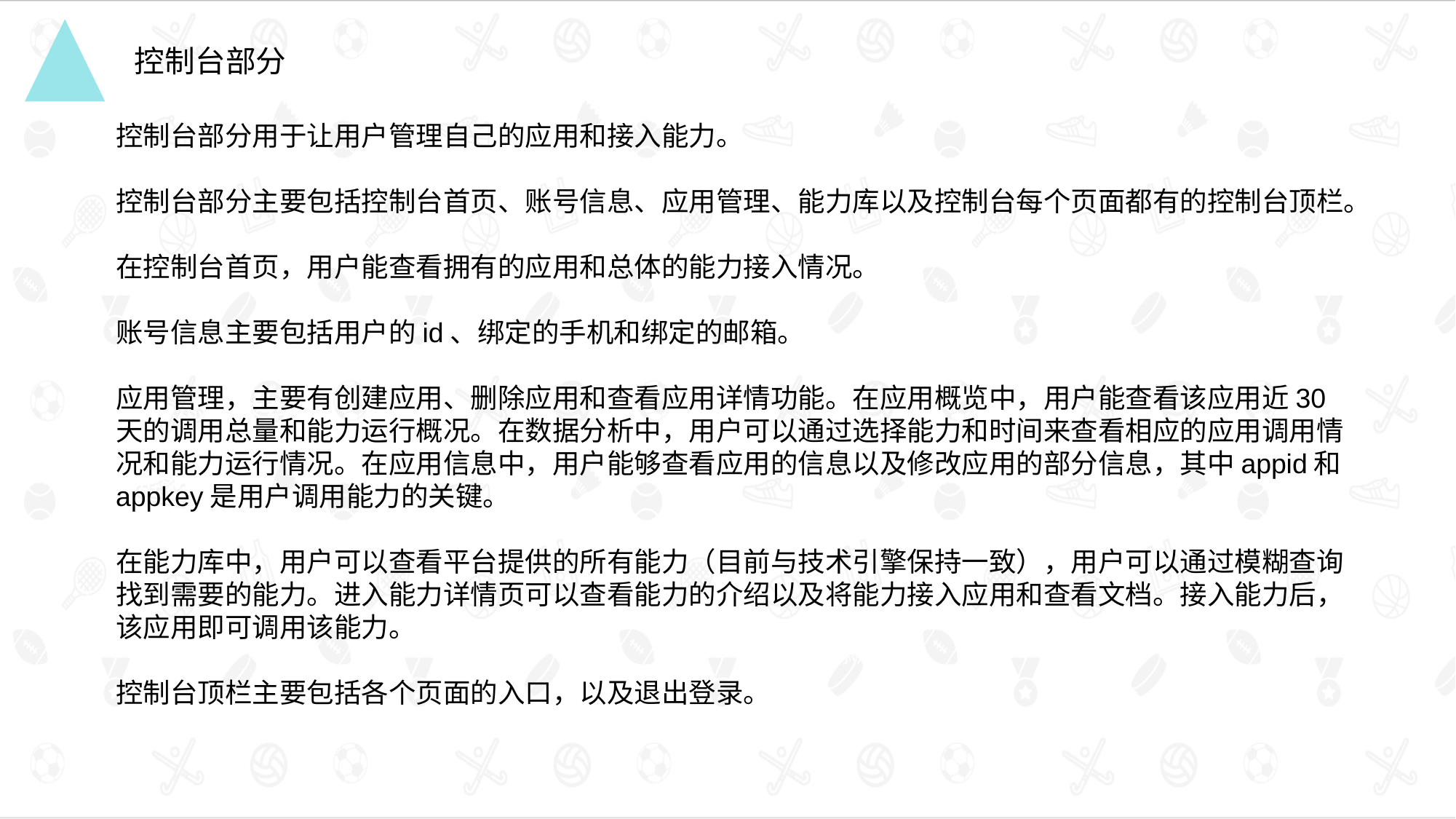

控制台部分
控制台部分用于让用户管理自己的应用和接入能力。

控制台部分主要包括控制台首页、账号信息、应用管理、能力库以及控制台每个页面都有的控制台顶栏。

在控制台首页，用户能查看拥有的应用和总体的能力接入情况。

账号信息主要包括用户的id、绑定的手机和绑定的邮箱。

应用管理，主要有创建应用、删除应用和查看应用详情功能。在应用概览中，用户能查看该应用近30天的调用总量和能力运行概况。在数据分析中，用户可以通过选择能力和时间来查看相应的应用调用情况和能力运行情况。在应用信息中，用户能够查看应用的信息以及修改应用的部分信息，其中appid和appkey是用户调用能力的关键。

在能力库中，用户可以查看平台提供的所有能力（目前与技术引擎保持一致），用户可以通过模糊查询找到需要的能力。进入能力详情页可以查看能力的介绍以及将能力接入应用和查看文档。接入能力后，该应用即可调用该能力。

控制台顶栏主要包括各个页面的入口，以及退出登录。
点击添加文本
点击添加文本
点击添加文本
点击添加文本